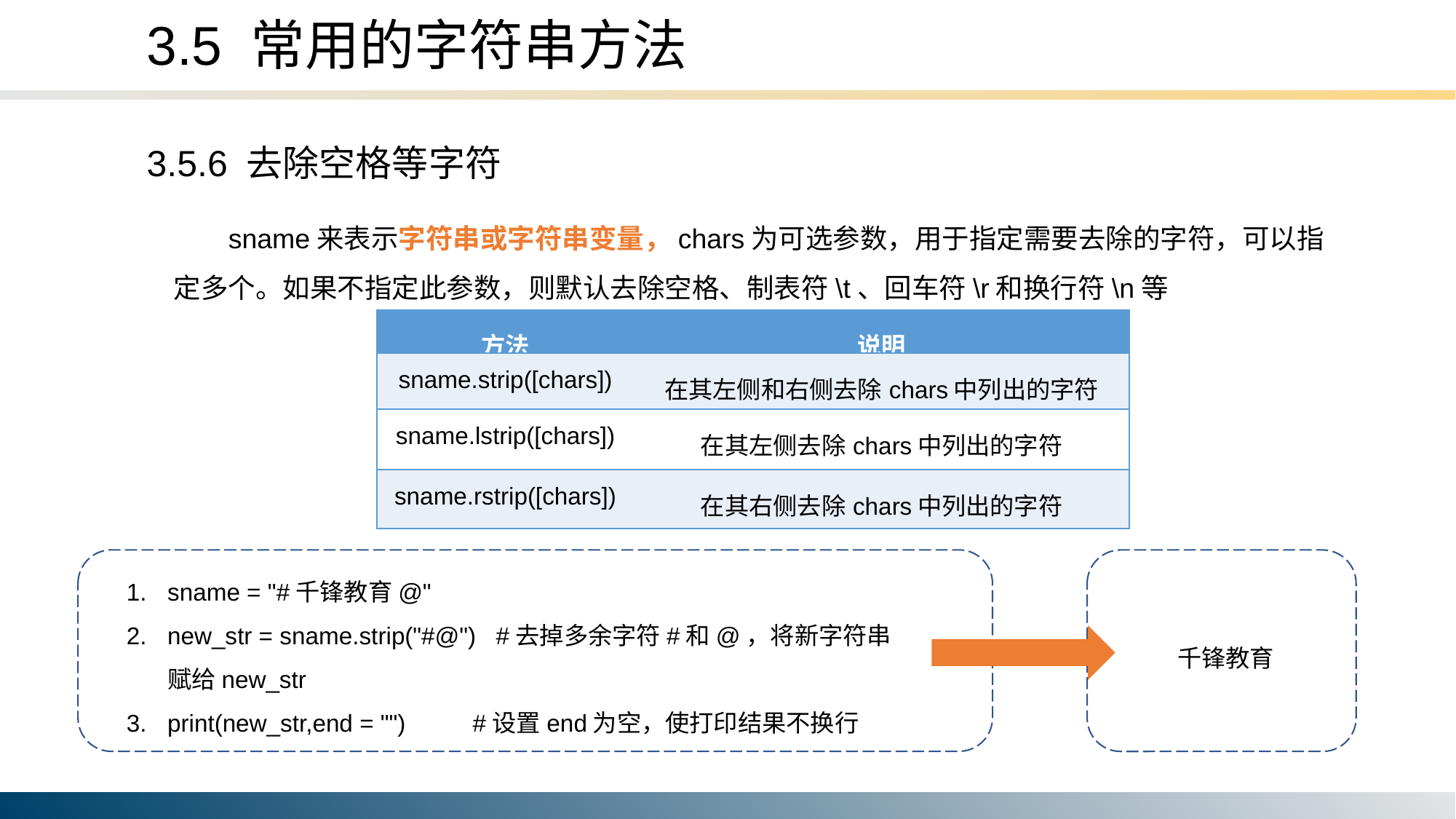

3.5 常用的字符串方法

3.5.6 去除空格等字符
sname来表示字符串或字符串变量，chars为可选参数，用于指定需要去除的字符，可以指定多个。如果不指定此参数，则默认去除空格、制表符\t、回车符\r和换行符\n等
| 方法 | 说明 |
| --- | --- |
| sname.strip([chars]) | 在其左侧和右侧去除chars中列出的字符 |
| sname.lstrip([chars]) | 在其左侧去除chars中列出的字符 |
| sname.rstrip([chars]) | 在其右侧去除chars中列出的字符 |

sname = "#千锋教育@"
new_str = sname.strip("#@")   #去掉多余字符#和@，将新字符串赋给new_str
print(new_str,end = "")          #设置end为空，使打印结果不换行
千锋教育